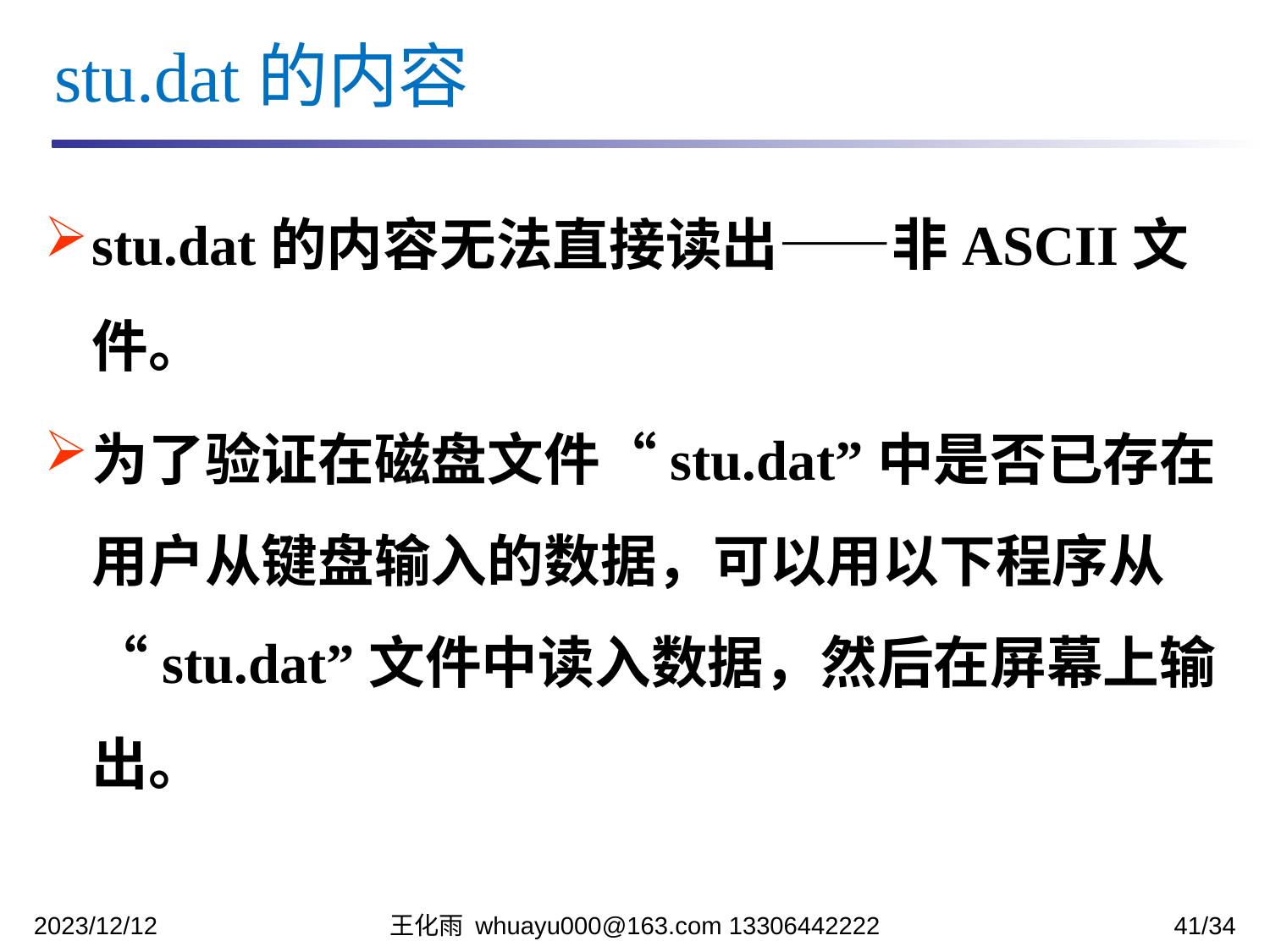

stu.dat的内容
stu.dat的内容无法直接读出——非ASCII文件。
为了验证在磁盘文件“stu.dat”中是否已存在用户从键盘输入的数据，可以用以下程序从“stu.dat”文件中读入数据，然后在屏幕上输出。
2023/12/12
王化雨 whuayu000@163.com 13306442222
41/34